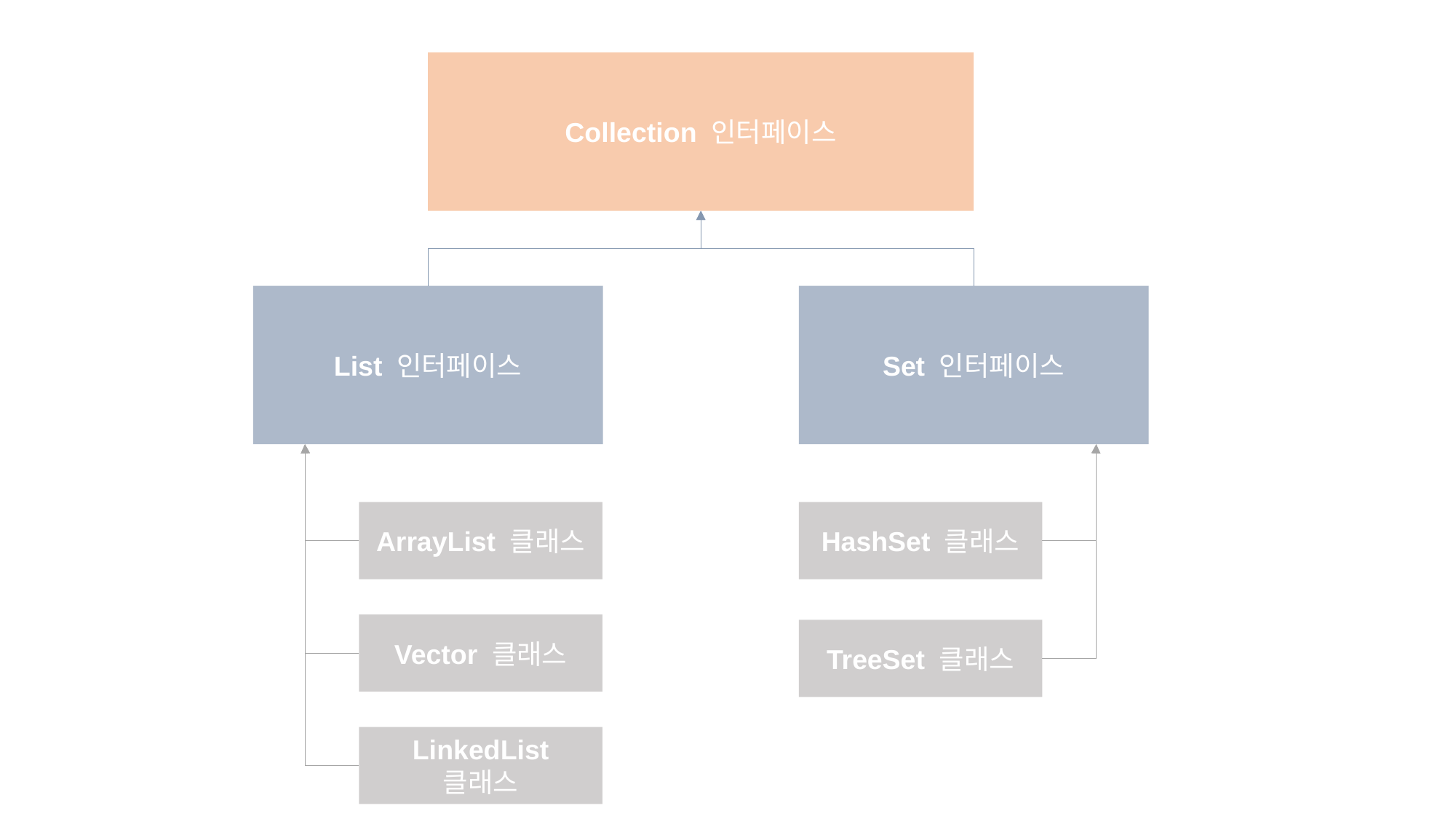

Collection 인터페이스
List 인터페이스
Set 인터페이스
ArrayList 클래스
HashSet 클래스
Vector 클래스
TreeSet 클래스
LinkedList 클래스